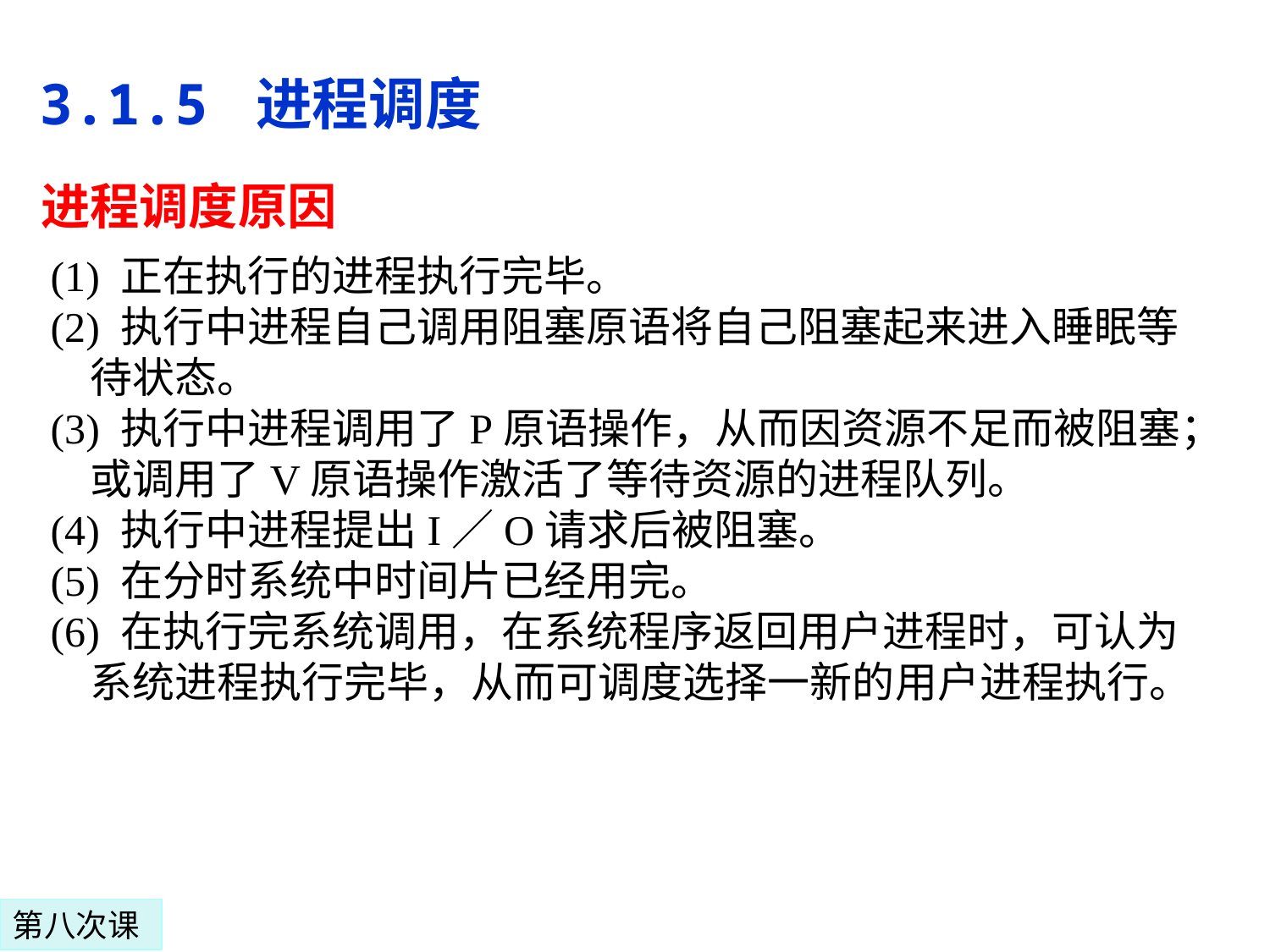

3.1.5 进程调度
进程调度原因
(1) 正在执行的进程执行完毕。
(2) 执行中进程自己调用阻塞原语将自己阻塞起来进入睡眠等待状态。
(3) 执行中进程调用了P原语操作，从而因资源不足而被阻塞；或调用了V原语操作激活了等待资源的进程队列。
(4) 执行中进程提出I／O请求后被阻塞。
(5) 在分时系统中时间片已经用完。
(6) 在执行完系统调用，在系统程序返回用户进程时，可认为系统进程执行完毕，从而可调度选择一新的用户进程执行。
第八次课